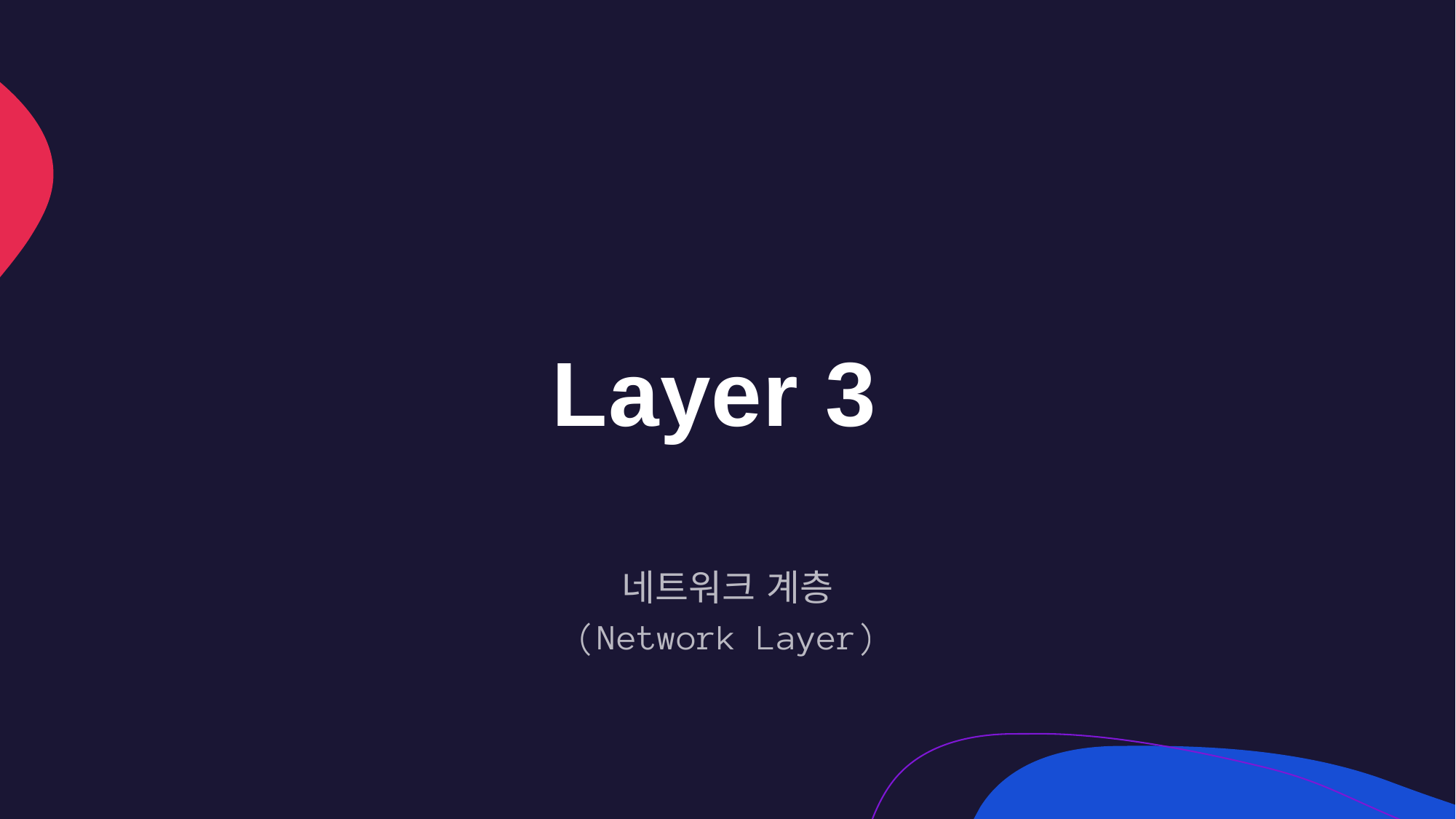

# Layer 3
네트워크 계층
(Network Layer)